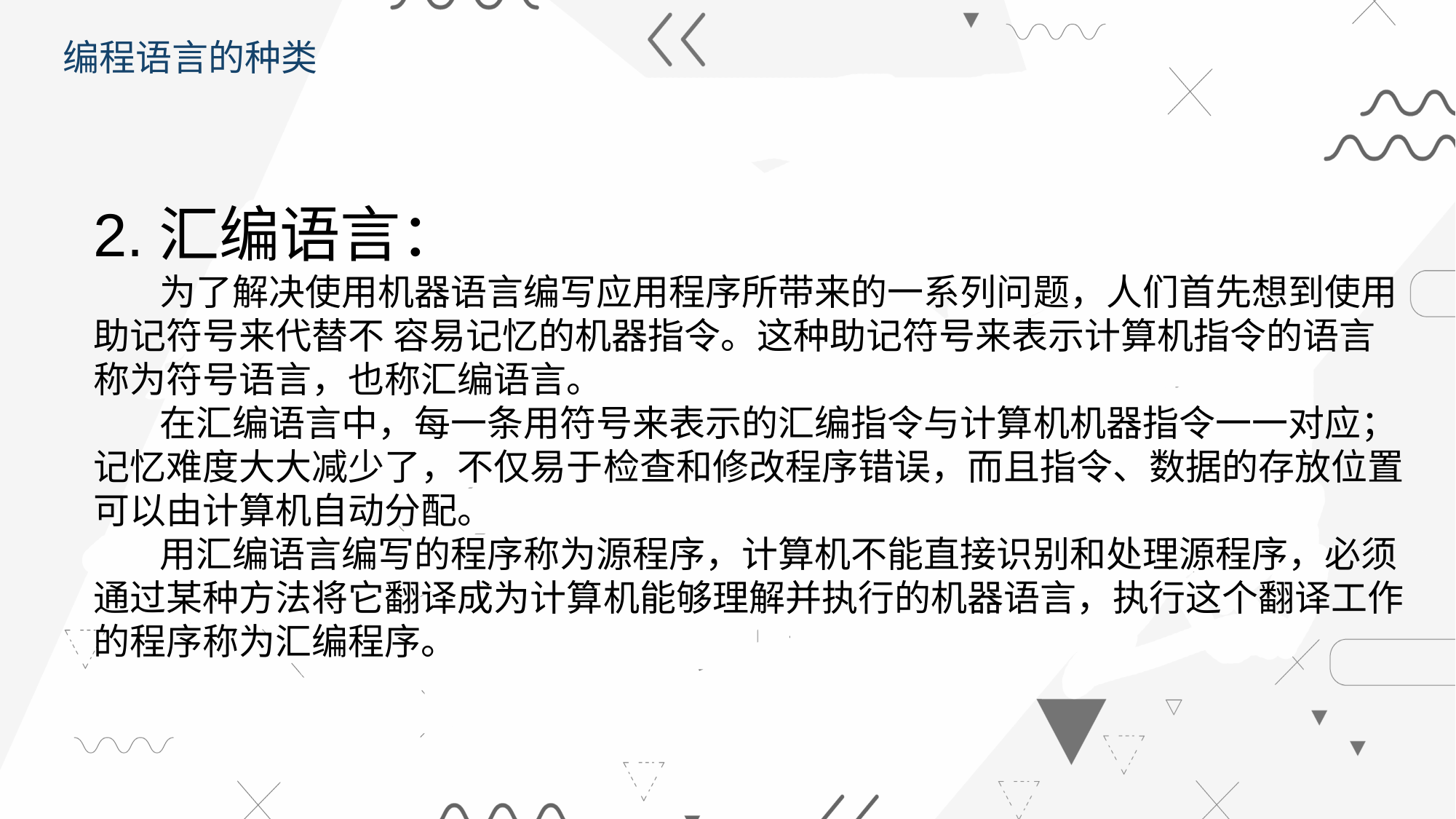

编程语言的种类
2.汇编语言：
       为了解决使用机器语言编写应用程序所带来的一系列问题，人们首先想到使用助记符号来代替不 容易记忆的机器指令。这种助记符号来表示计算机指令的语言称为符号语言，也称汇编语言。
       在汇编语言中，每一条用符号来表示的汇编指令与计算机机器指令一一对应；记忆难度大大减少了，不仅易于检查和修改程序错误，而且指令、数据的存放位置可以由计算机自动分配。
       用汇编语言编写的程序称为源程序，计算机不能直接识别和处理源程序，必须通过某种方法将它翻译成为计算机能够理解并执行的机器语言，执行这个翻译工作的程序称为汇编程序。